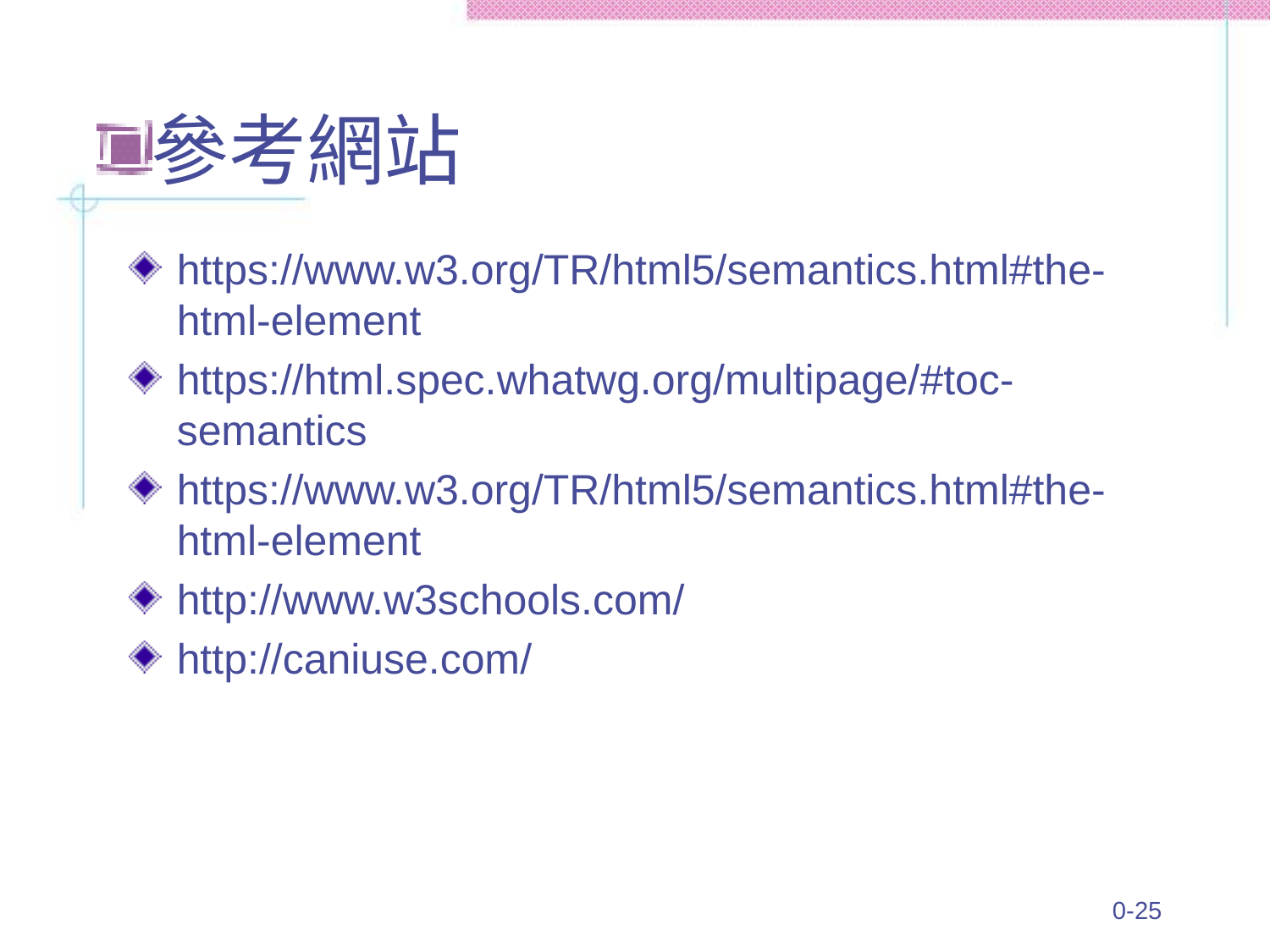

# 參考網站
https://www.w3.org/TR/html5/semantics.html#the-html-element
https://html.spec.whatwg.org/multipage/#toc-semantics
https://www.w3.org/TR/html5/semantics.html#the-html-element
http://www.w3schools.com/
http://caniuse.com/

0-25